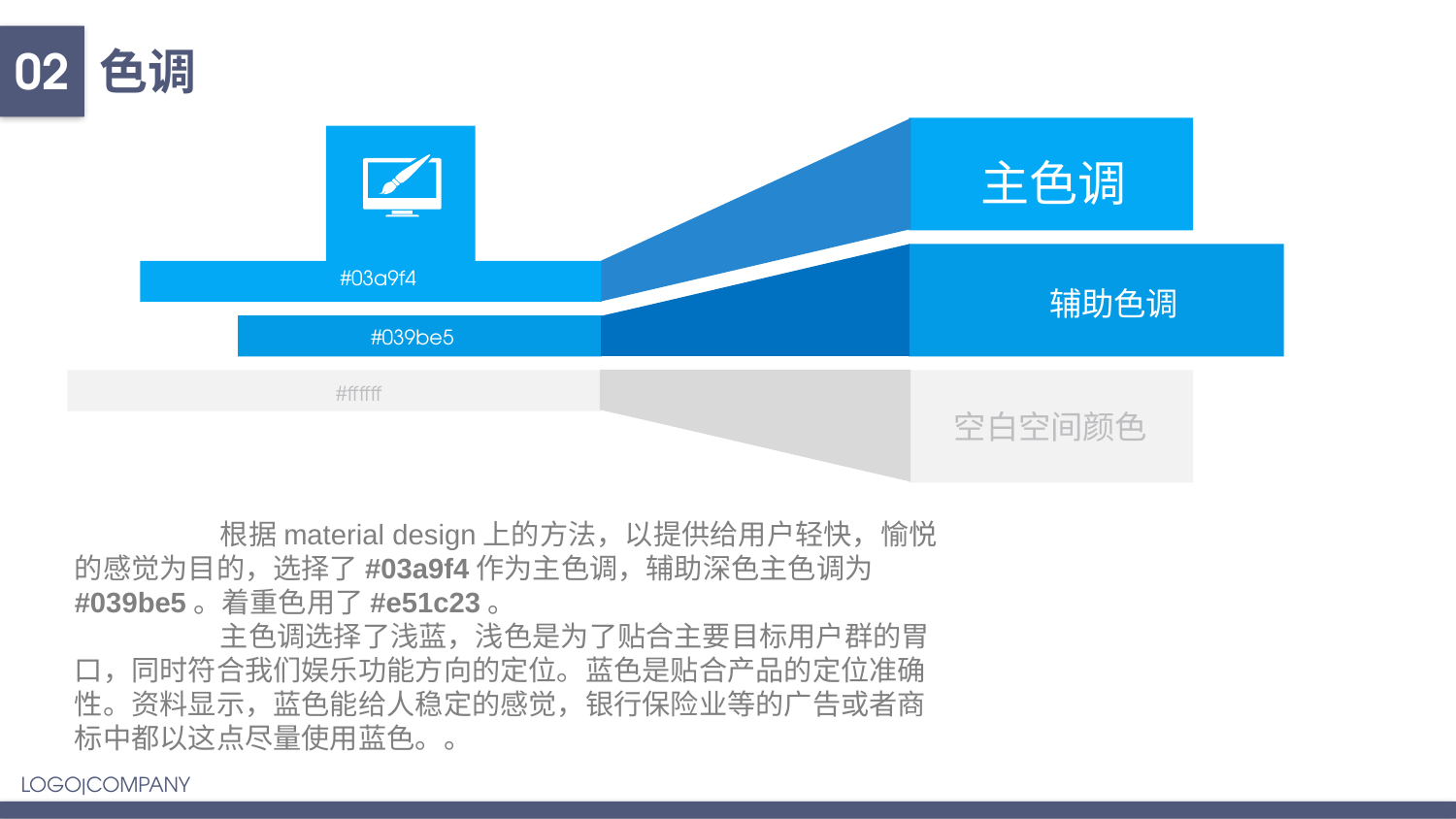

02
色调

主色调

#03a9f4

辅助色调

#039be5

空白空间颜色

#ffffff
ADD YOUR TEXT
	根据material design上的方法，以提供给用户轻快，愉悦的感觉为目的，选择了#03a9f4作为主色调，辅助深色主色调为#039be5。着重色用了#e51c23。
	主色调选择了浅蓝，浅色是为了贴合主要目标用户群的胃口，同时符合我们娱乐功能方向的定位。蓝色是贴合产品的定位准确性。资料显示，蓝色能给人稳定的感觉，银行保险业等的广告或者商标中都以这点尽量使用蓝色。。
LOGO|COMPANY